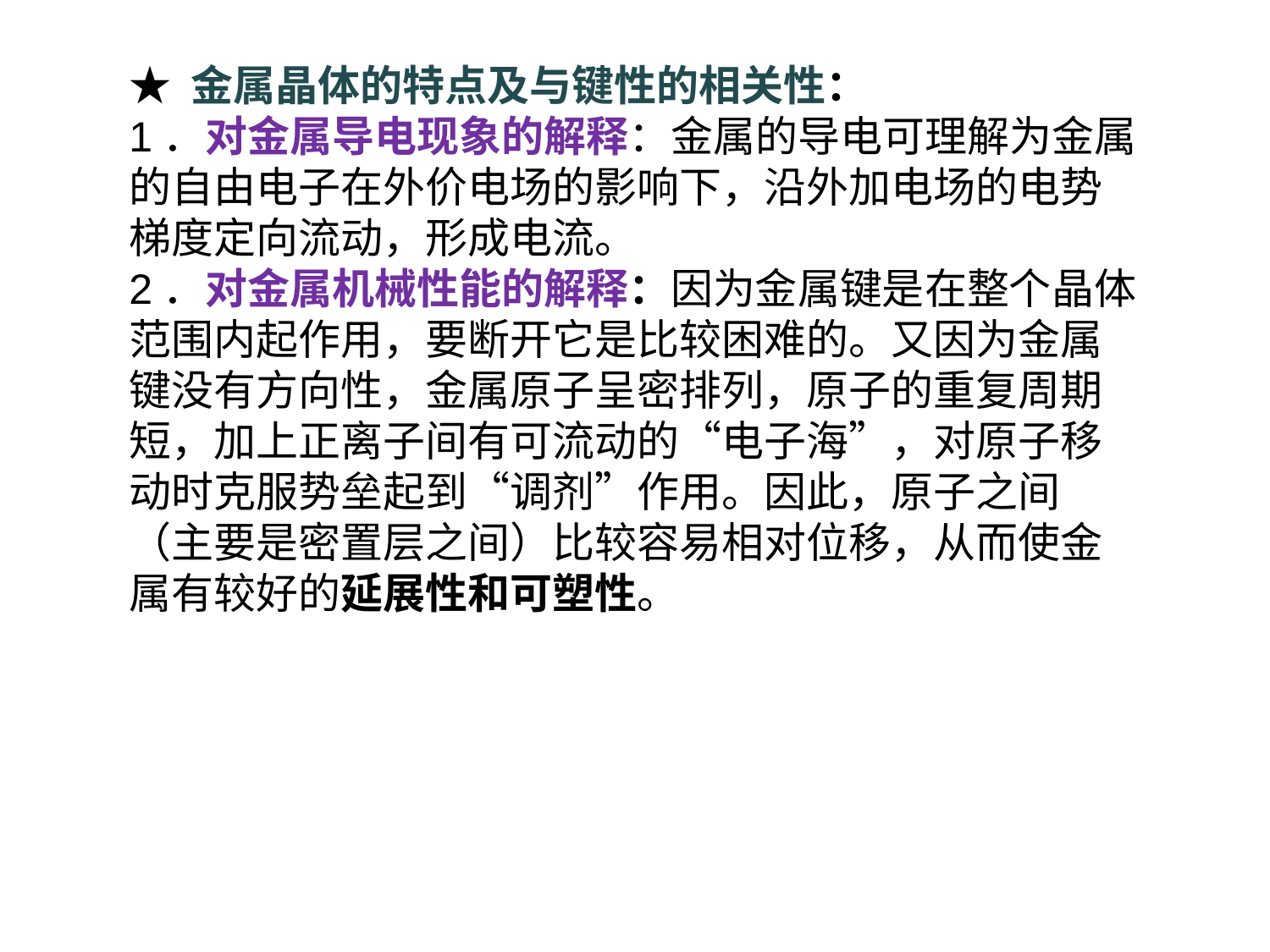

★ 金属晶体的特点及与键性的相关性：
1．对金属导电现象的解释：金属的导电可理解为金属的自由电子在外价电场的影响下，沿外加电场的电势梯度定向流动，形成电流。
2．对金属机械性能的解释：因为金属键是在整个晶体范围内起作用，要断开它是比较困难的。又因为金属键没有方向性，金属原子呈密排列，原子的重复周期短，加上正离子间有可流动的“电子海”，对原子移动时克服势垒起到“调剂”作用。因此，原子之间（主要是密置层之间）比较容易相对位移，从而使金属有较好的延展性和可塑性。